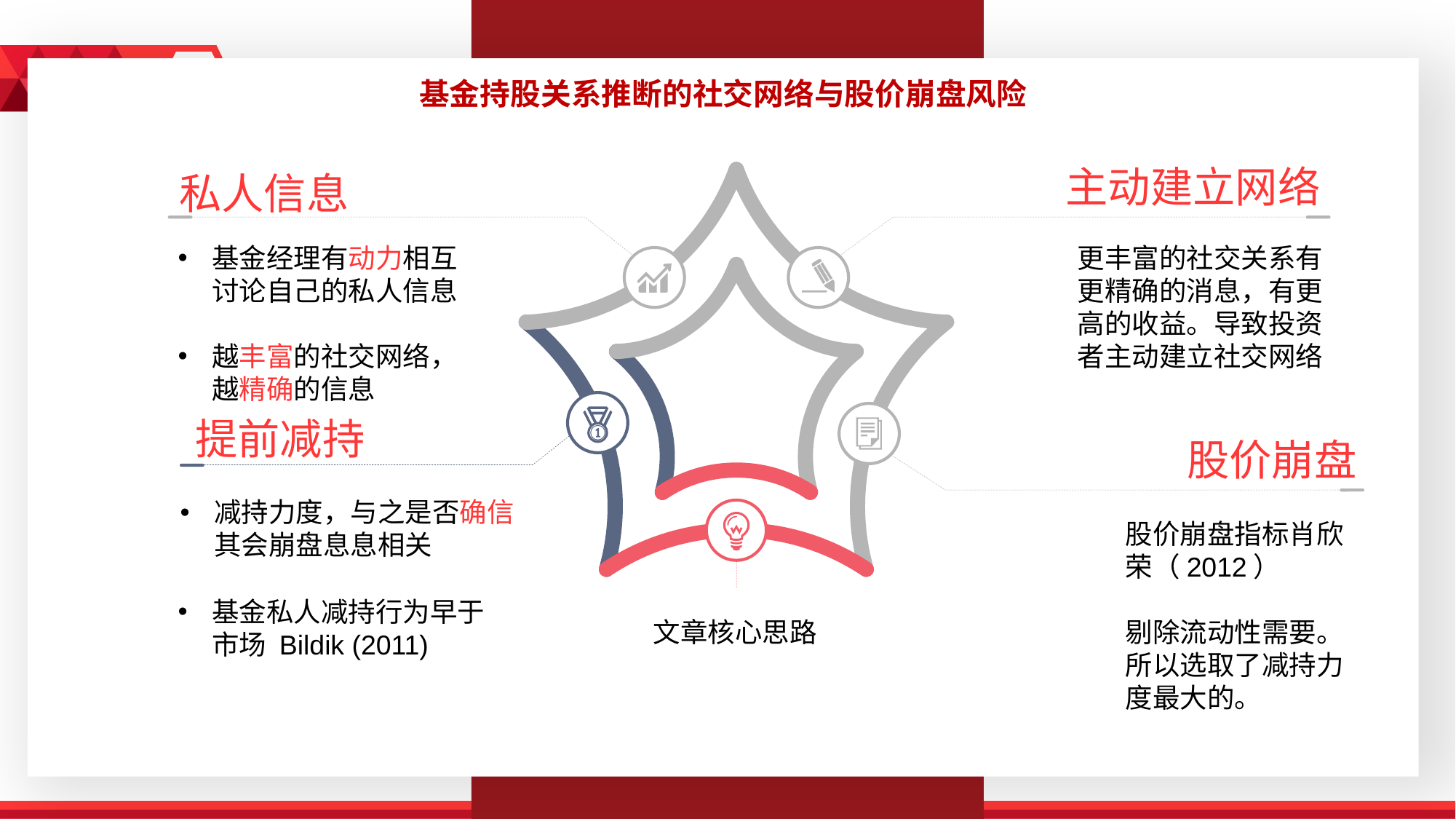

基金经理会相互讨论自己的私人信息
基金持股关系推断的社交网络与股价崩盘风险
主动建立网络

私人信息

基金经理有动力相互讨论自己的私人信息

越丰富的社交网络，越精确的信息

更丰富的社交关系有更精确的消息，有更高的收益。导致投资者主动建立社交网络

提前减持
股价崩盘

减持力度，与之是否确信其会崩盘息息相关

股价崩盘指标肖欣荣（2012）

剔除流动性需要。所以选取了减持力度最大的。

基金私人减持行为早于市场 Bildik (2011)
文章核心思路